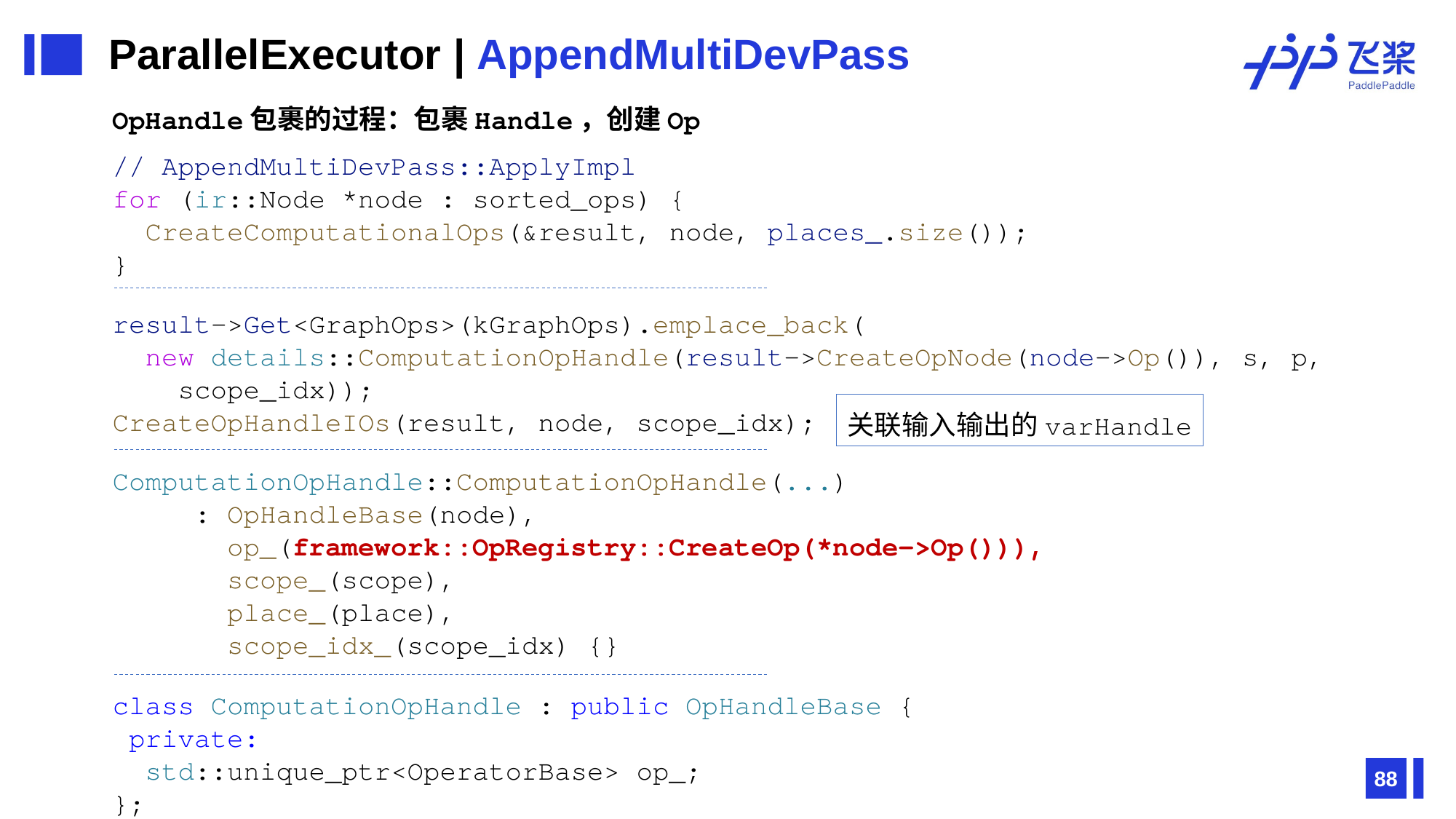

ParallelExecutor | AppendMultiDevPass
OpHandle包裹的过程：包裹Handle，创建Op
// AppendMultiDevPass::ApplyImpl
for (ir::Node *node : sorted_ops) {
  CreateComputationalOps(&result, node, places_.size());
}
result->Get<GraphOps>(kGraphOps).emplace_back(
  new details::ComputationOpHandle(result->CreateOpNode(node->Op()), s, p,
    scope_idx));
CreateOpHandleIOs(result, node, scope_idx);
关联输入输出的varHandle
ComputationOpHandle::ComputationOpHandle(...)
     : OpHandleBase(node),
       op_(framework::OpRegistry::CreateOp(*node->Op())),
       scope_(scope),
       place_(place),
       scope_idx_(scope_idx) {}
class ComputationOpHandle : public OpHandleBase {
 private:
  std::unique_ptr<OperatorBase> op_;
};
88